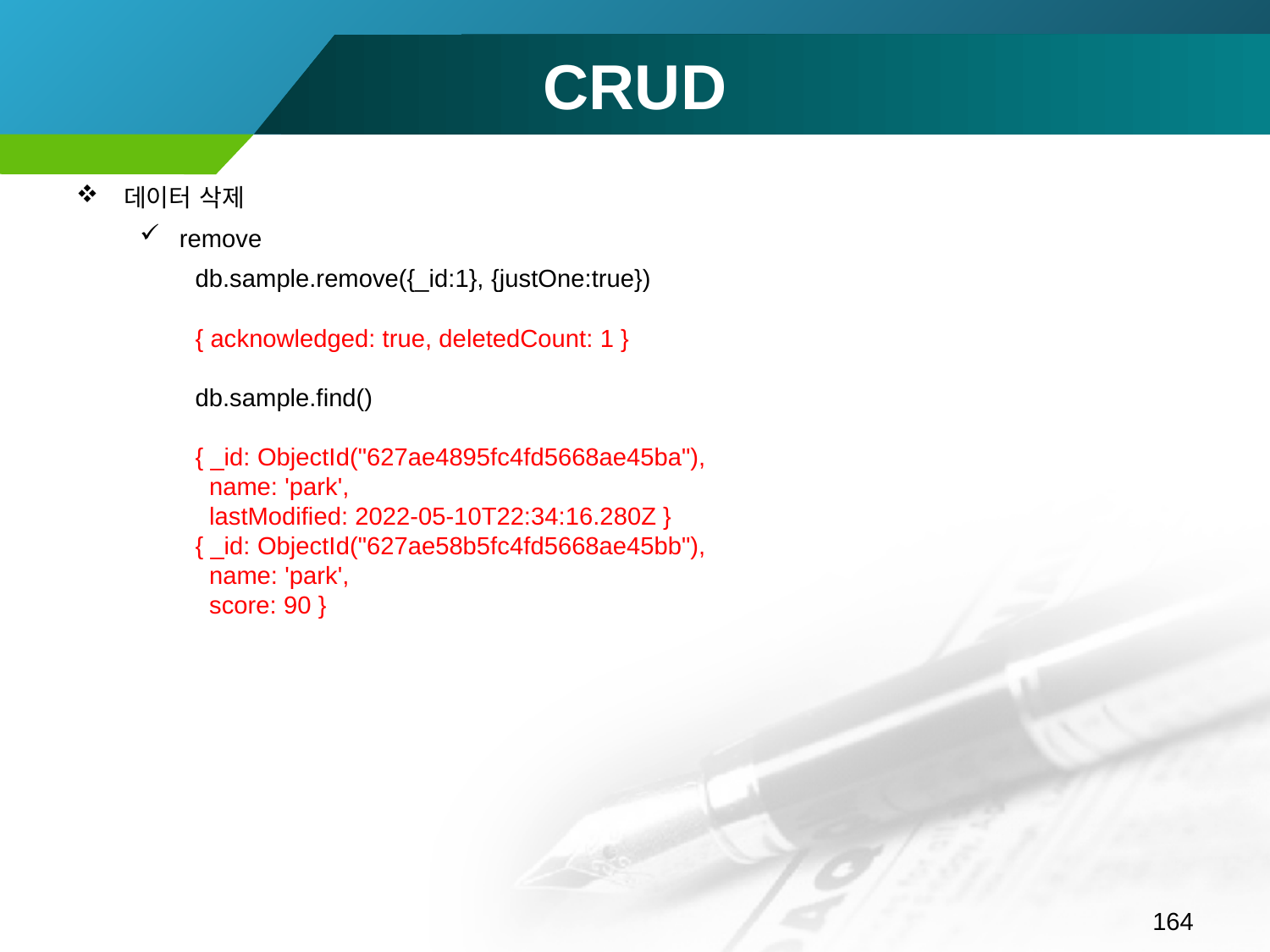

# CRUD
데이터 삭제
remove
db.sample.remove({_id:1}, {justOne:true})

{ acknowledged: true, deletedCount: 1 }

db.sample.find()

{ _id: ObjectId("627ae4895fc4fd5668ae45ba"),
  name: 'park',
  lastModified: 2022-05-10T22:34:16.280Z }
{ _id: ObjectId("627ae58b5fc4fd5668ae45bb"),
  name: 'park',
  score: 90 }
164